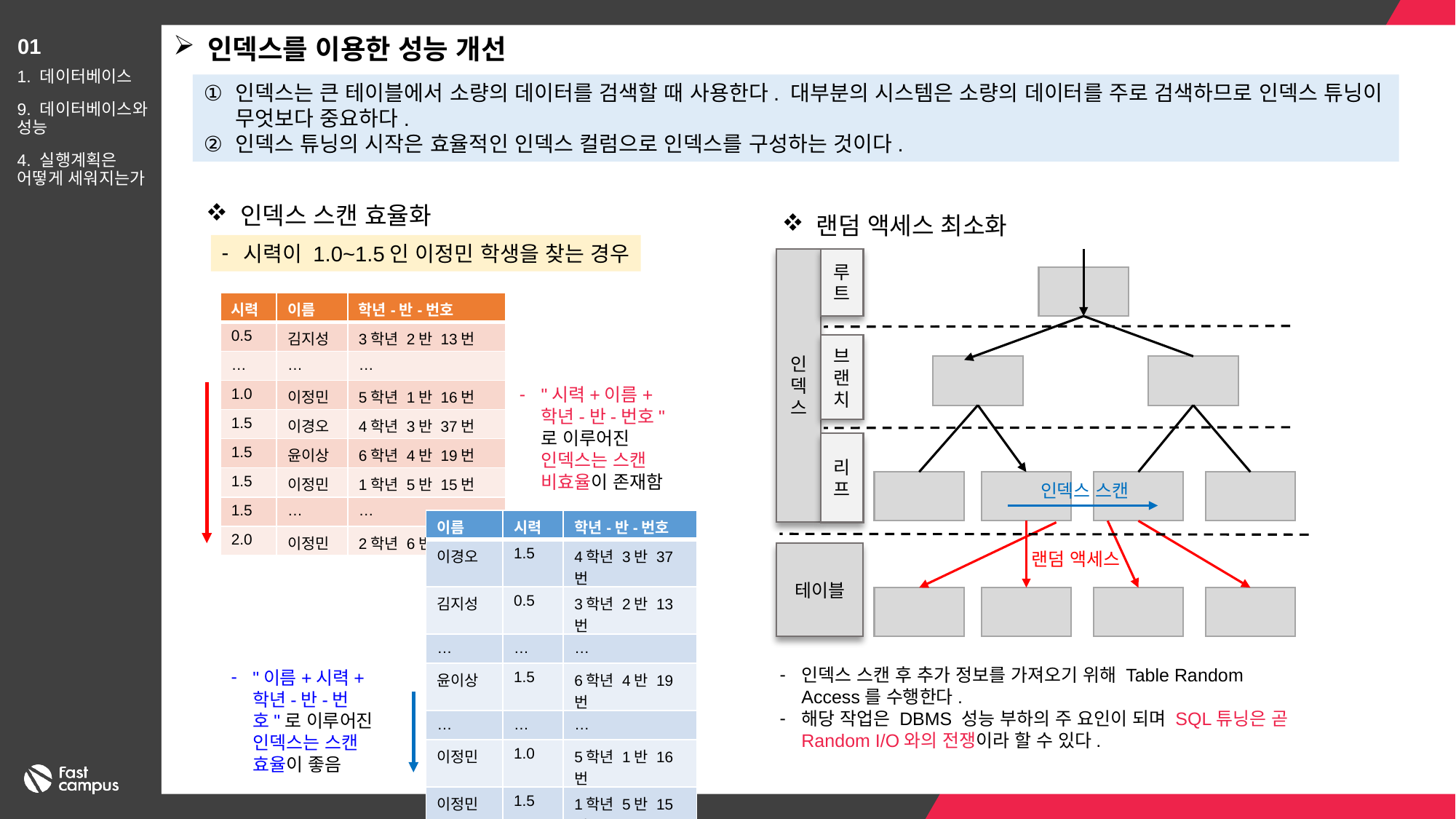

인덱스를 이용한 성능 개선
01
1. 데이터베이스
9. 데이터베이스와 성능
4. 실행계획은 어떻게 세워지는가
인덱스는 큰 테이블에서 소량의 데이터를 검색할 때 사용한다. 대부분의 시스템은 소량의 데이터를 주로 검색하므로 인덱스 튜닝이 무엇보다 중요하다.
인덱스 튜닝의 시작은 효율적인 인덱스 컬럼으로 인덱스를 구성하는 것이다.
인덱스 스캔 효율화
랜덤 액세스 최소화
시력이 1.0~1.5인 이정민 학생을 찾는 경우
인덱스
루트

| 시력 | 이름 | 학년-반-번호 |
| --- | --- | --- |
| 0.5 | 김지성 | 3학년 2반 13번 |
| … | … | … |
| 1.0 | 이정민 | 5학년 1반 16번 |
| 1.5 | 이경오 | 4학년 3반 37번 |
| 1.5 | 윤이상 | 6학년 4반 19번 |
| 1.5 | 이정민 | 1학년 5반 15번 |
| 1.5 | … | … |
| 2.0 | 이정민 | 2학년 6반 24번 |
브랜치

"시력+이름+학년-반-번호" 로 이루어진 인덱스는 스캔 비효율이 존재함
리프

인덱스 스캔
| 이름 | 시력 | 학년-반-번호 |
| --- | --- | --- |
| 이경오 | 1.5 | 4학년 3반 37번 |
| 김지성 | 0.5 | 3학년 2반 13번 |
| … | … | … |
| 윤이상 | 1.5 | 6학년 4반 19번 |
| … | … | … |
| 이정민 | 1.0 | 5학년 1반 16번 |
| 이정민 | 1.5 | 1학년 5반 15번 |
| 이정민 | 2.0 | 2학년 6반 24번 |
랜덤 액세스
테이블

인덱스 스캔 후 추가 정보를 가져오기 위해 Table Random Access를 수행한다.
해당 작업은 DBMS 성능 부하의 주 요인이 되며 SQL튜닝은 곧 Random I/O와의 전쟁이라 할 수 있다.
"이름+시력+학년-반-번호"로 이루어진 인덱스는 스캔 효율이 좋음